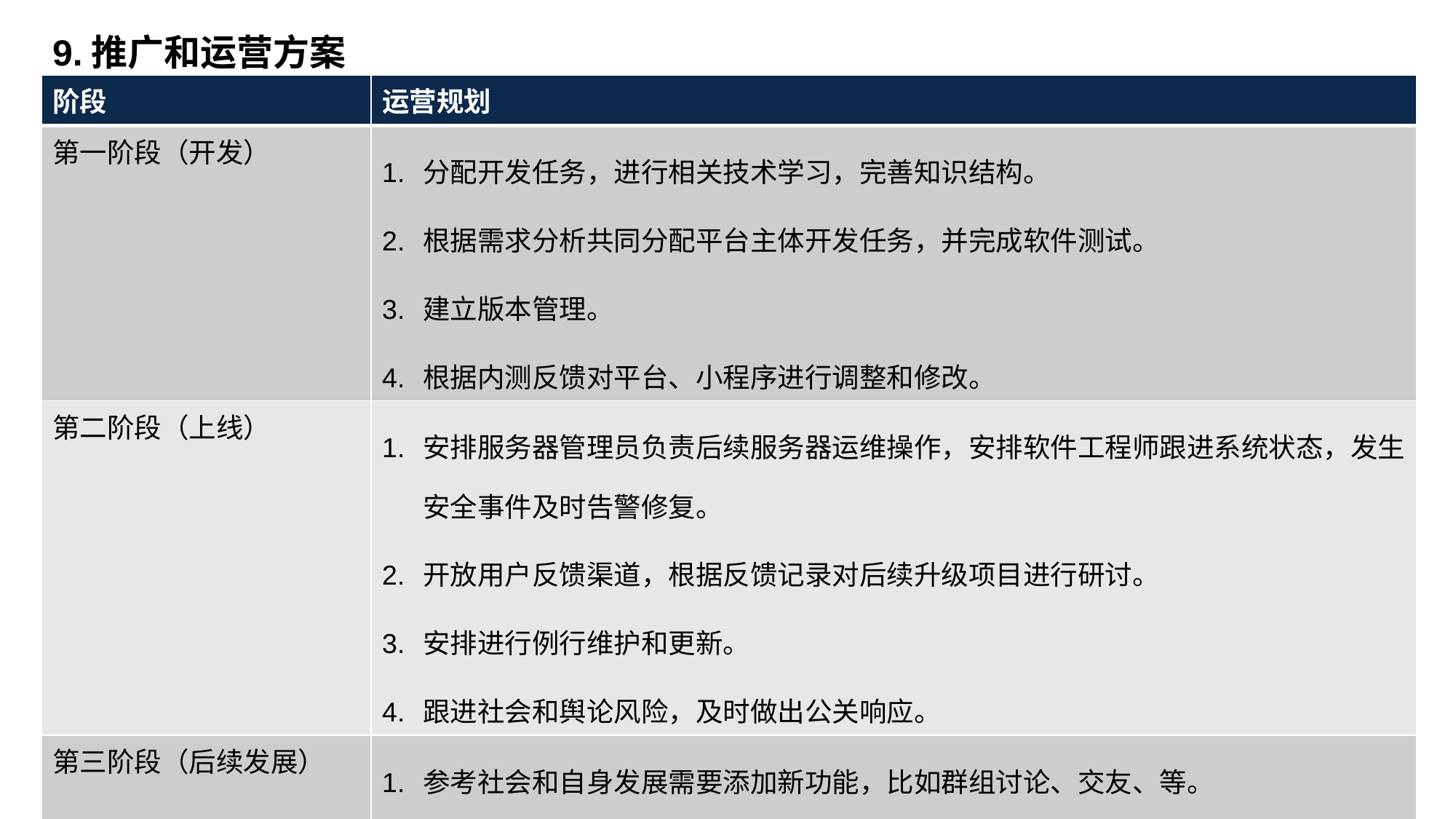

# 9.推广和运营方案
| 阶段 | 运营规划 |
| --- | --- |
| 第一阶段（开发） | 分配开发任务，进行相关技术学习，完善知识结构。 根据需求分析共同分配平台主体开发任务，并完成软件测试。 建立版本管理。 根据内测反馈对平台、小程序进行调整和修改。 |
| 第二阶段（上线） | 安排服务器管理员负责后续服务器运维操作，安排软件工程师跟进系统状态，发生安全事件及时告警修复。 开放用户反馈渠道，根据反馈记录对后续升级项目进行研讨。 安排进行例行维护和更新。 跟进社会和舆论风险，及时做出公关响应。 |
| 第三阶段（后续发展） | 参考社会和自身发展需要添加新功能，比如群组讨论、交友、等。 扩大团队规模，作为初创者成立公司。 |